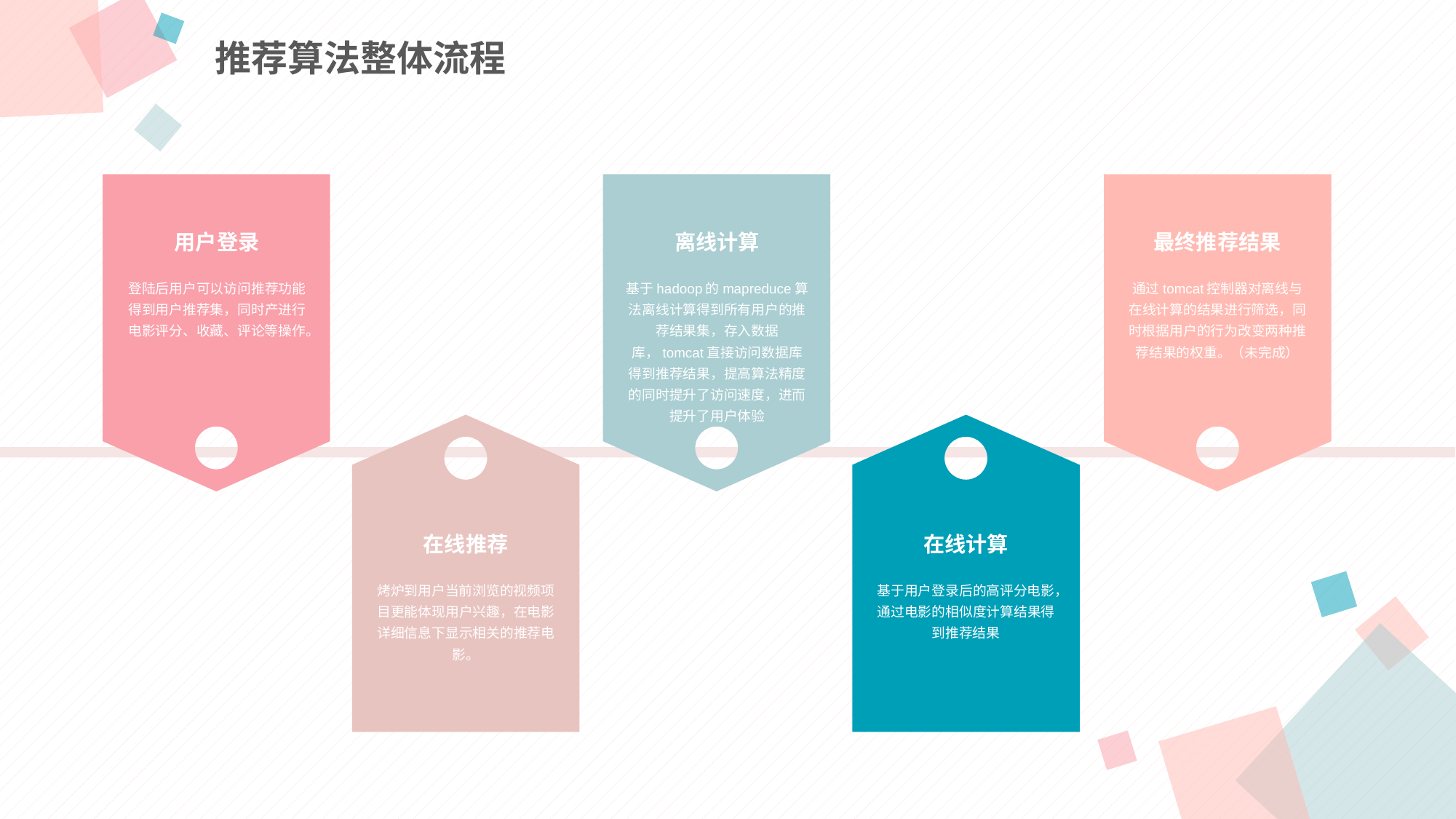

推荐算法整体流程

用户登录
离线计算
最终推荐结果
登陆后用户可以访问推荐功能得到用户推荐集，同时产进行电影评分、收藏、评论等操作。
基于hadoop的mapreduce算法离线计算得到所有用户的推荐结果集，存入数据库，tomcat直接访问数据库得到推荐结果，提高算法精度的同时提升了访问速度，进而提升了用户体验
通过tomcat控制器对离线与在线计算的结果进行筛选，同时根据用户的行为改变两种推荐结果的权重。（未完成）

在线推荐
在线计算
烤炉到用户当前浏览的视频项目更能体现用户兴趣，在电影详细信息下显示相关的推荐电影。
基于用户登录后的高评分电影，通过电影的相似度计算结果得到推荐结果